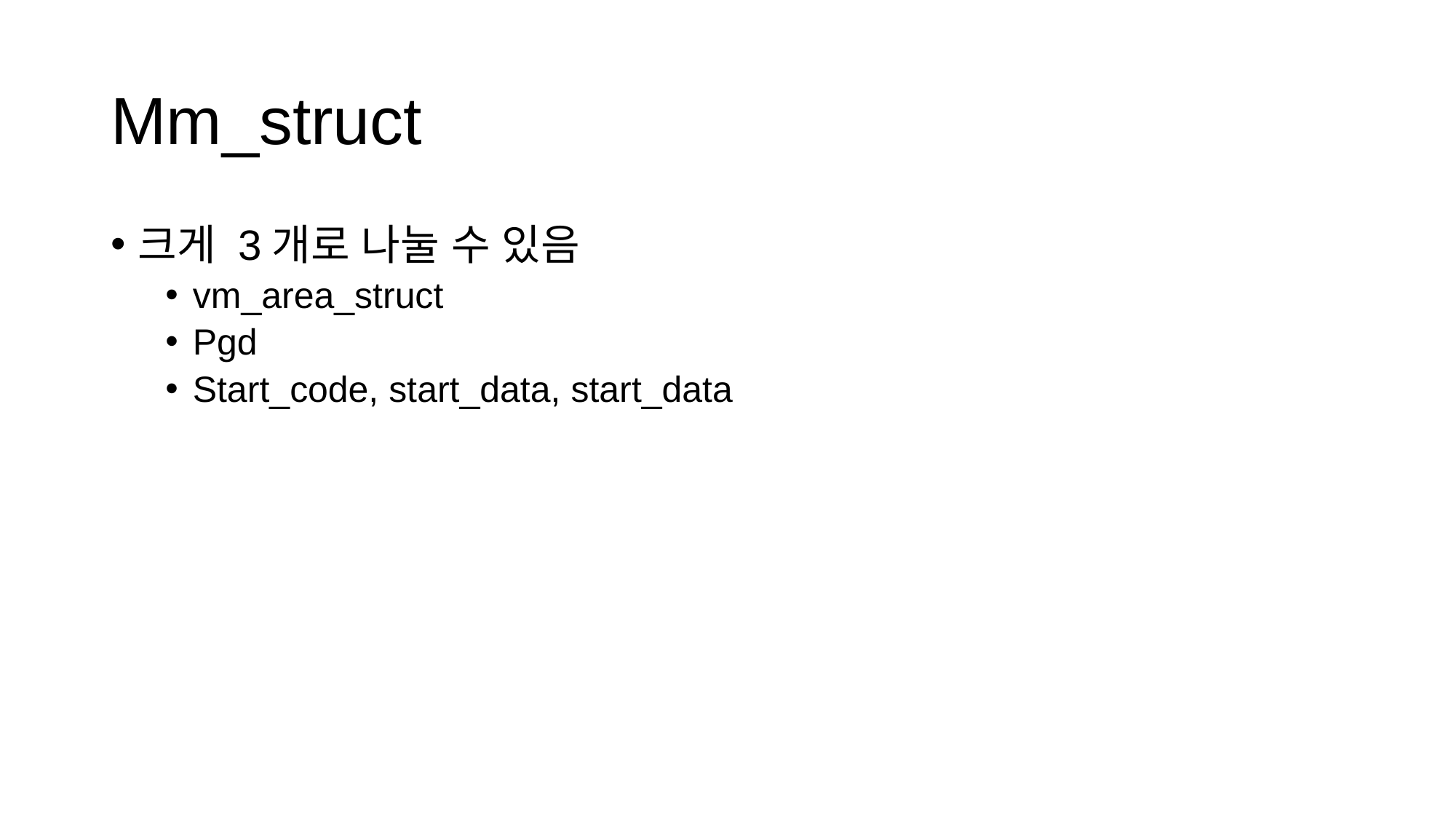

# Mm_struct
크게 3개로 나눌 수 있음
vm_area_struct
Pgd
Start_code, start_data, start_data